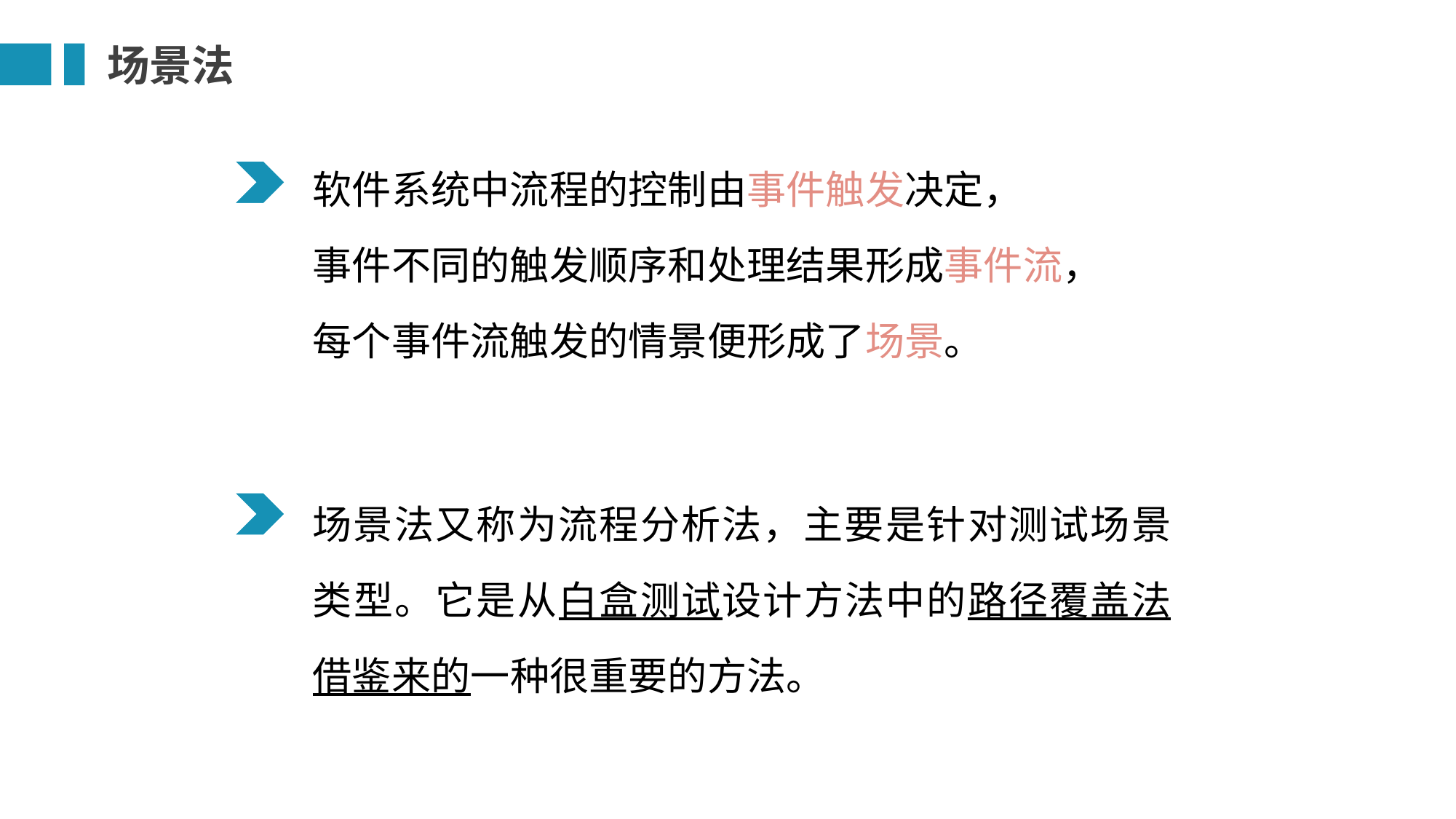

场景法

软件系统中流程的控制由事件触发决定，
事件不同的触发顺序和处理结果形成事件流，
每个事件流触发的情景便形成了场景。

场景法又称为流程分析法，主要是针对测试场景类型。它是从白盒测试设计方法中的路径覆盖法借鉴来的一种很重要的方法。

115